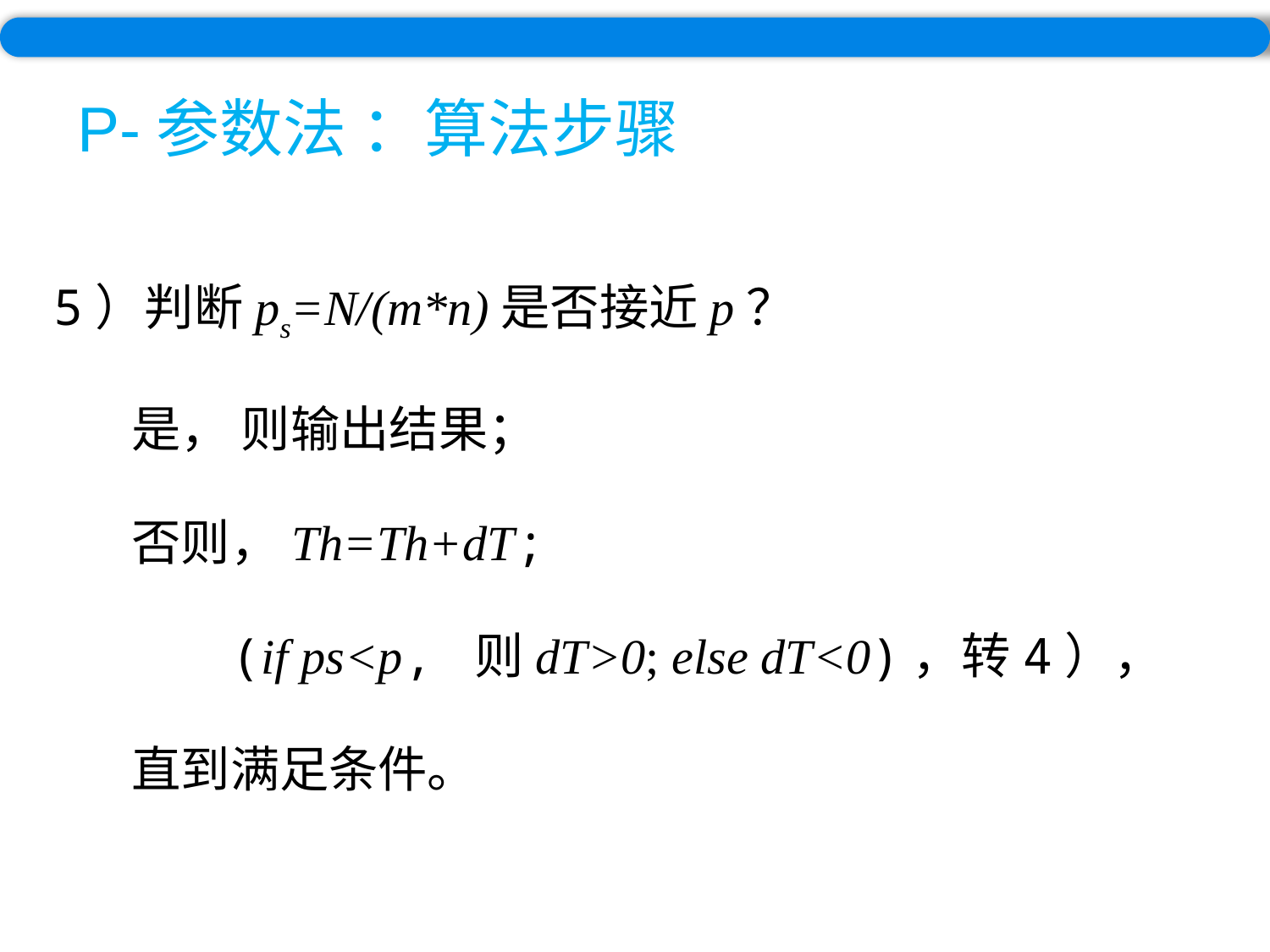

# P-参数法 ：算法步骤
5）判断ps=N/(m*n)是否接近p？
      是， 则输出结果；
      否则，Th=Th+dT;
      (if ps<p, 则dT>0; else dT<0)，转4），
      直到满足条件。